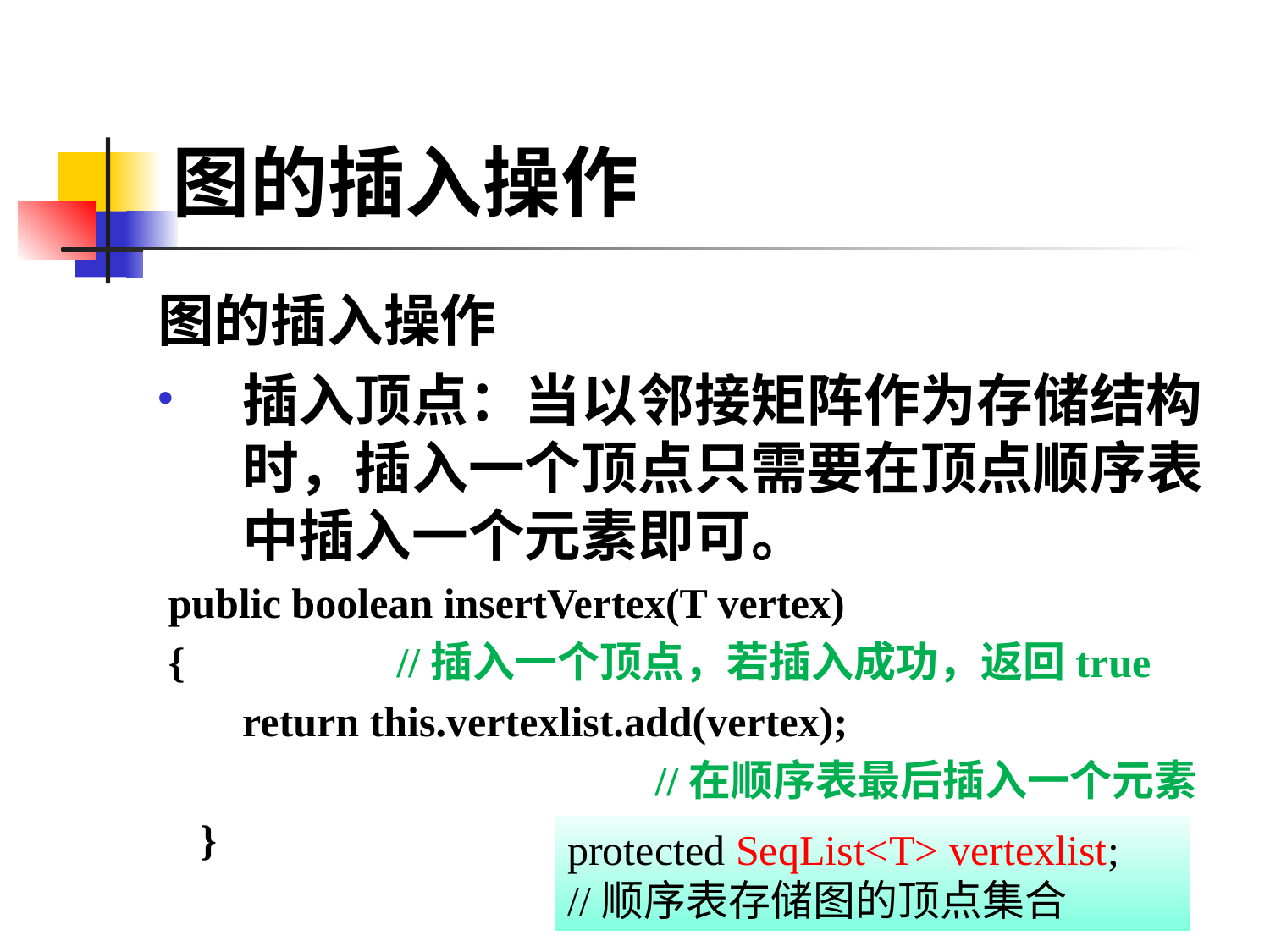

# 图的插入操作
图的插入操作
插入顶点：当以邻接矩阵作为存储结构时，插入一个顶点只需要在顶点顺序表中插入一个元素即可。
 public boolean insertVertex(T vertex)
 {                    //插入一个顶点，若插入成功，返回true
        return this.vertexlist.add(vertex);
                                               //在顺序表最后插入一个元素
    }
protected SeqList<T> vertexlist;
//顺序表存储图的顶点集合
28